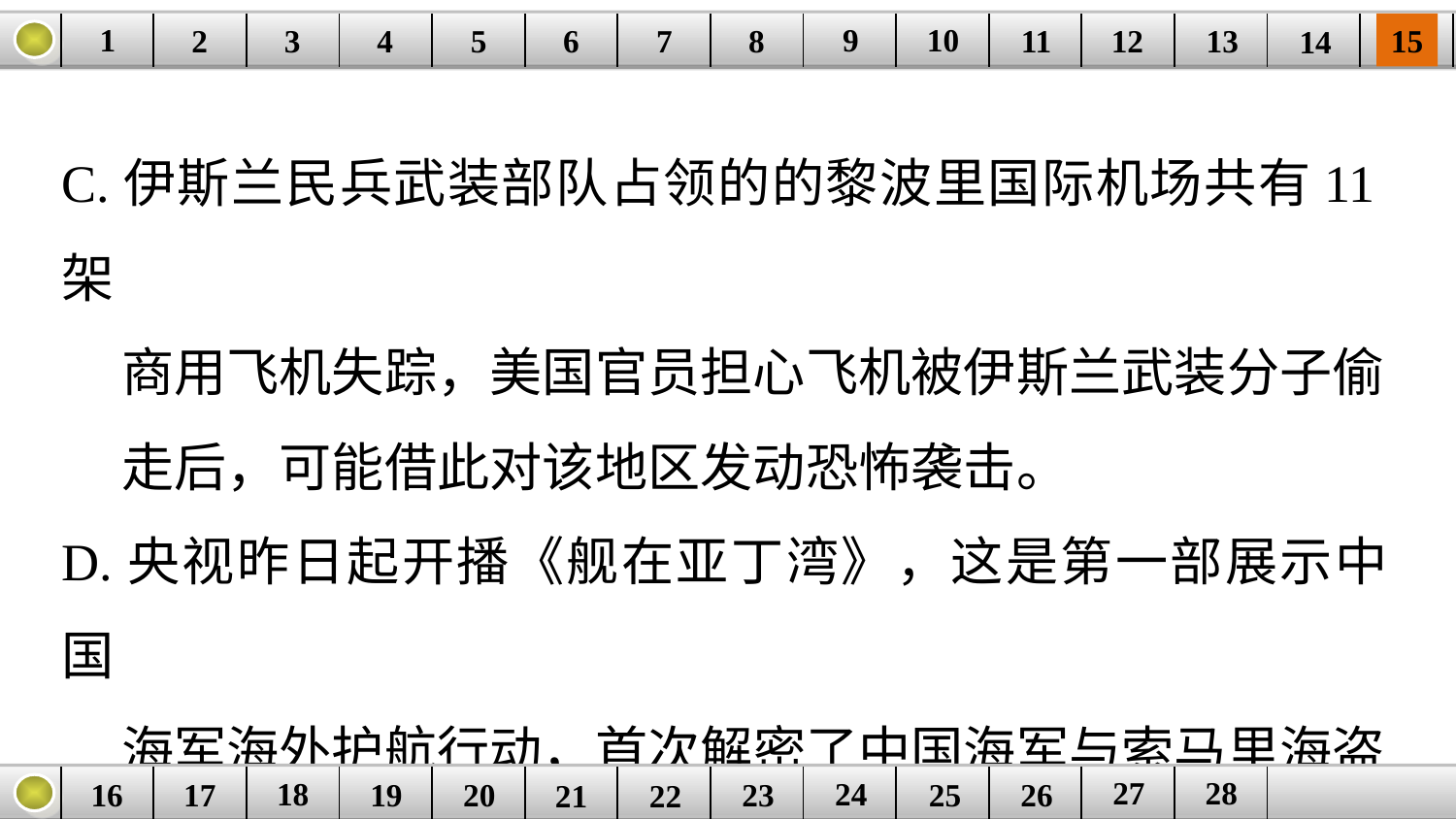

9
10
1
3
4
5
6
8
11
2
12
15
|  |  |  |  |  |  |  |  |  |  |  |  |  |  |  |
| --- | --- | --- | --- | --- | --- | --- | --- | --- | --- | --- | --- | --- | --- | --- |
7
13
14

C.伊斯兰民兵武装部队占领的的黎波里国际机场共有11架
    商用飞机失踪，美国官员担心飞机被伊斯兰武装分子偷
    走后，可能借此对该地区发动恐怖袭击。
D.央视昨日起开播《舰在亚丁湾》，这是第一部展示中国
    海军海外护航行动，首次解密了中国海军与索马里海盗
    的生死搏斗，受到多方关注。

27
28
18
24
16
25
26
|  |  |  |  |  |  |  |  |  |  |  |  |  |
| --- | --- | --- | --- | --- | --- | --- | --- | --- | --- | --- | --- | --- |
23
17
19
20
21
22